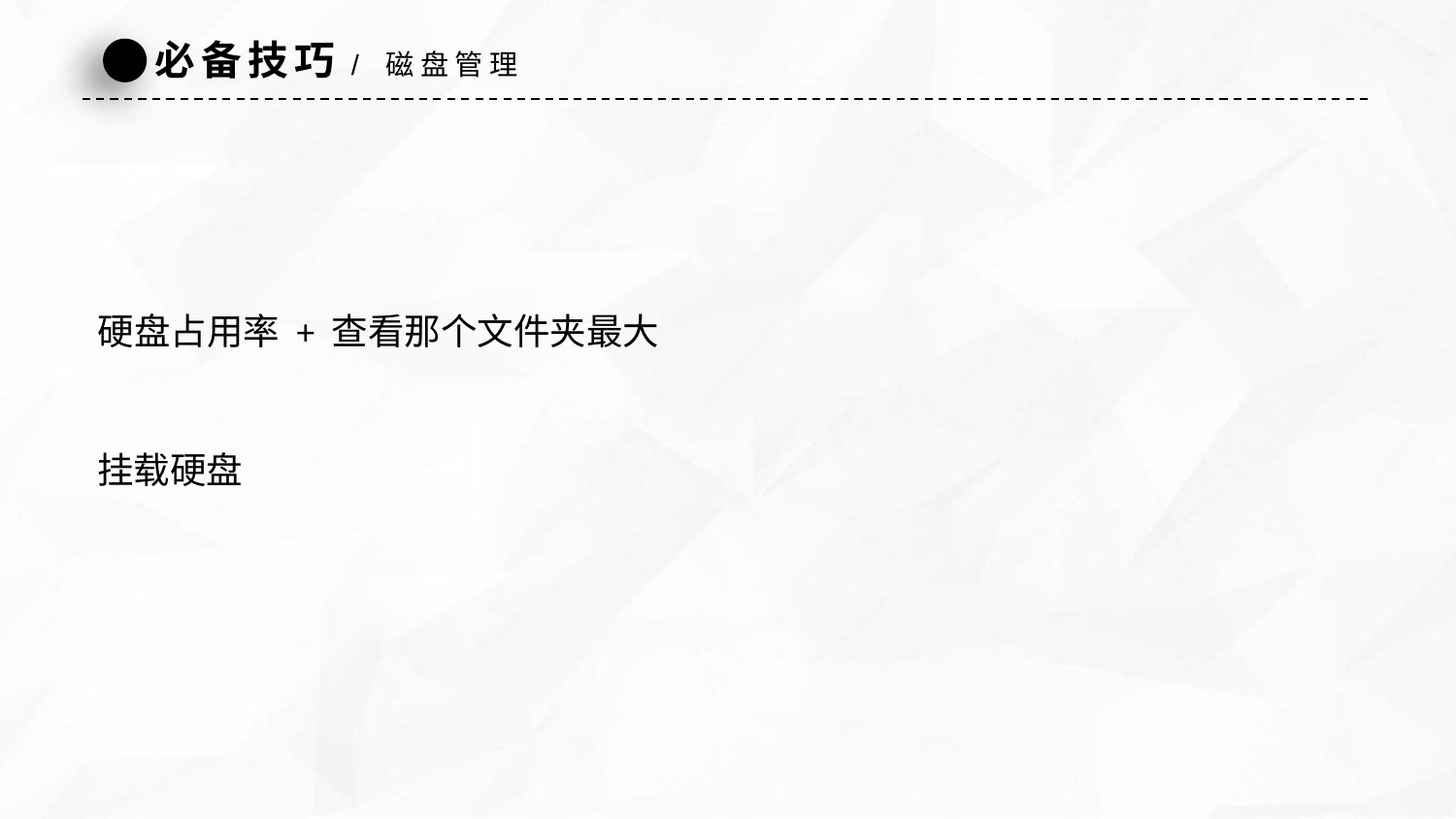

必备技巧/ 磁盘管理

硬盘占用率 + 查看那个文件夹最大
挂载硬盘
延时符